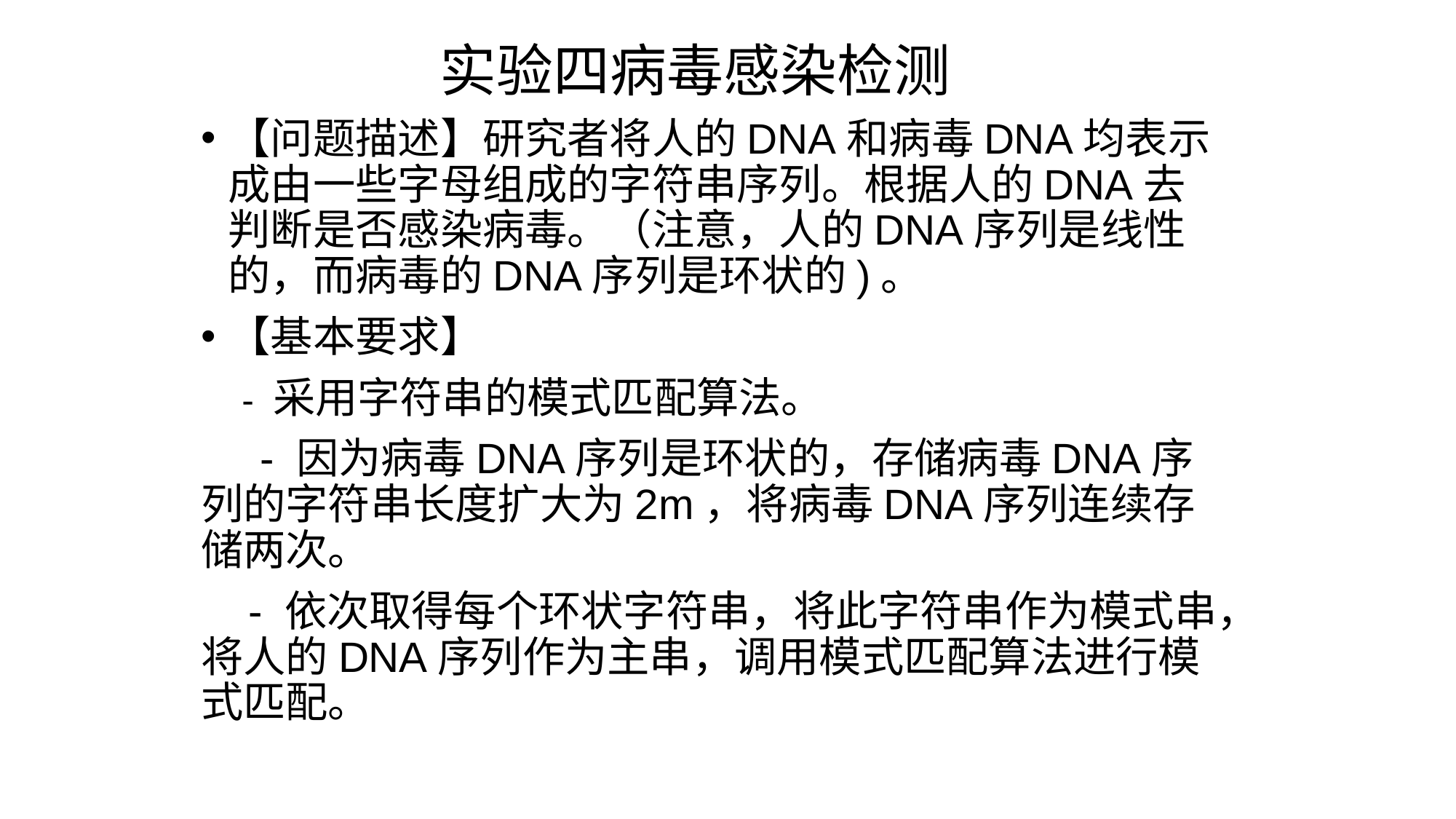

# 实验四病毒感染检测
【问题描述】研究者将人的DNA和病毒DNA均表示成由一些字母组成的字符串序列。根据人的DNA去判断是否感染病毒。（注意，人的DNA序列是线性的，而病毒的DNA序列是环状的)。
【基本要求】
    - 采用字符串的模式匹配算法。
     - 因为病毒DNA序列是环状的，存储病毒DNA序列的字符串长度扩大为2m，将病毒DNA序列连续存储两次。
    - 依次取得每个环状字符串，将此字符串作为模式串，将人的DNA序列作为主串，调用模式匹配算法进行模式匹配。